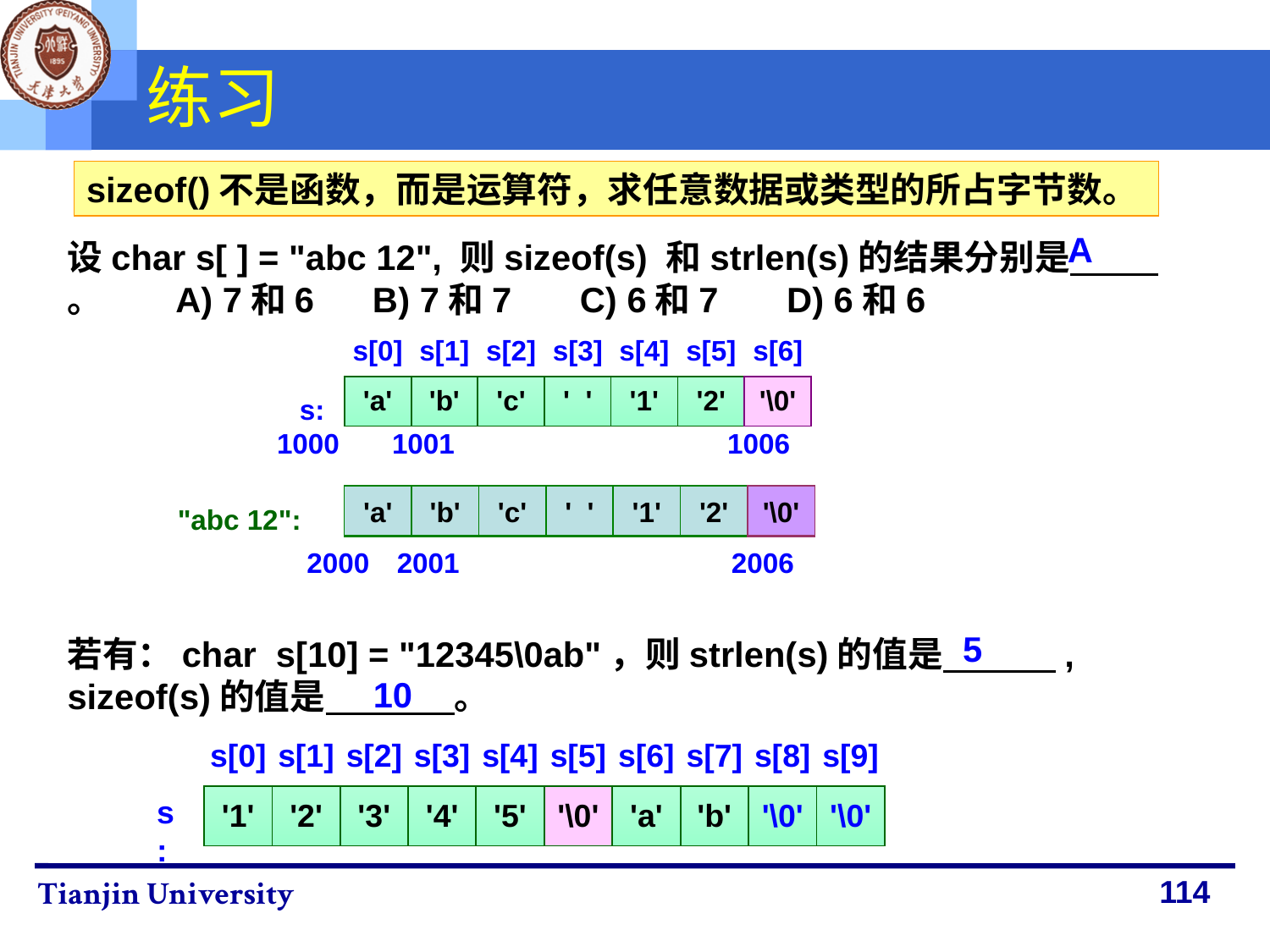

# 练习
sizeof()不是函数，而是运算符，求任意数据或类型的所占字节数。
A
设char s[ ] = "abc 12", 则sizeof(s) 和strlen(s)的结果分别是            。        A) 7和6      B) 7和7       C) 6和7       D) 6和6
|  |  |  |  |  |  |  |
| --- | --- | --- | --- | --- | --- | --- |
|  |  |  |  |  |  |  |
| s[0] | s[1] | s[2] | s[3] | s[4] | s[5] | s[6] |
| --- | --- | --- | --- | --- | --- | --- |
| 'a' | 'b' | 'c' | ' ' | '1' | '2' | '\0' |
s:
1000
1001
1006
'a'
'b'
'c'
'  '
'1'
'2'
'\0'
'a'
'b'
'c'
'  '
'1'
'2'
'\0'
"abc 12":
2000
2001
2006
5
若有：char  s[10] = "12345\0ab"，则strlen(s)的值是              , sizeof(s)的值是                。
10
| s[0] | s[1] | s[2] | s[3] | s[4] | s[5] | s[6] | s[7] | s[8] | s[9] |
| --- | --- | --- | --- | --- | --- | --- | --- | --- | --- |
| '1' | '2' | '3' | '4' | '5' | '\0' | 'a' | 'b' | '\0' | '\0' |
s: